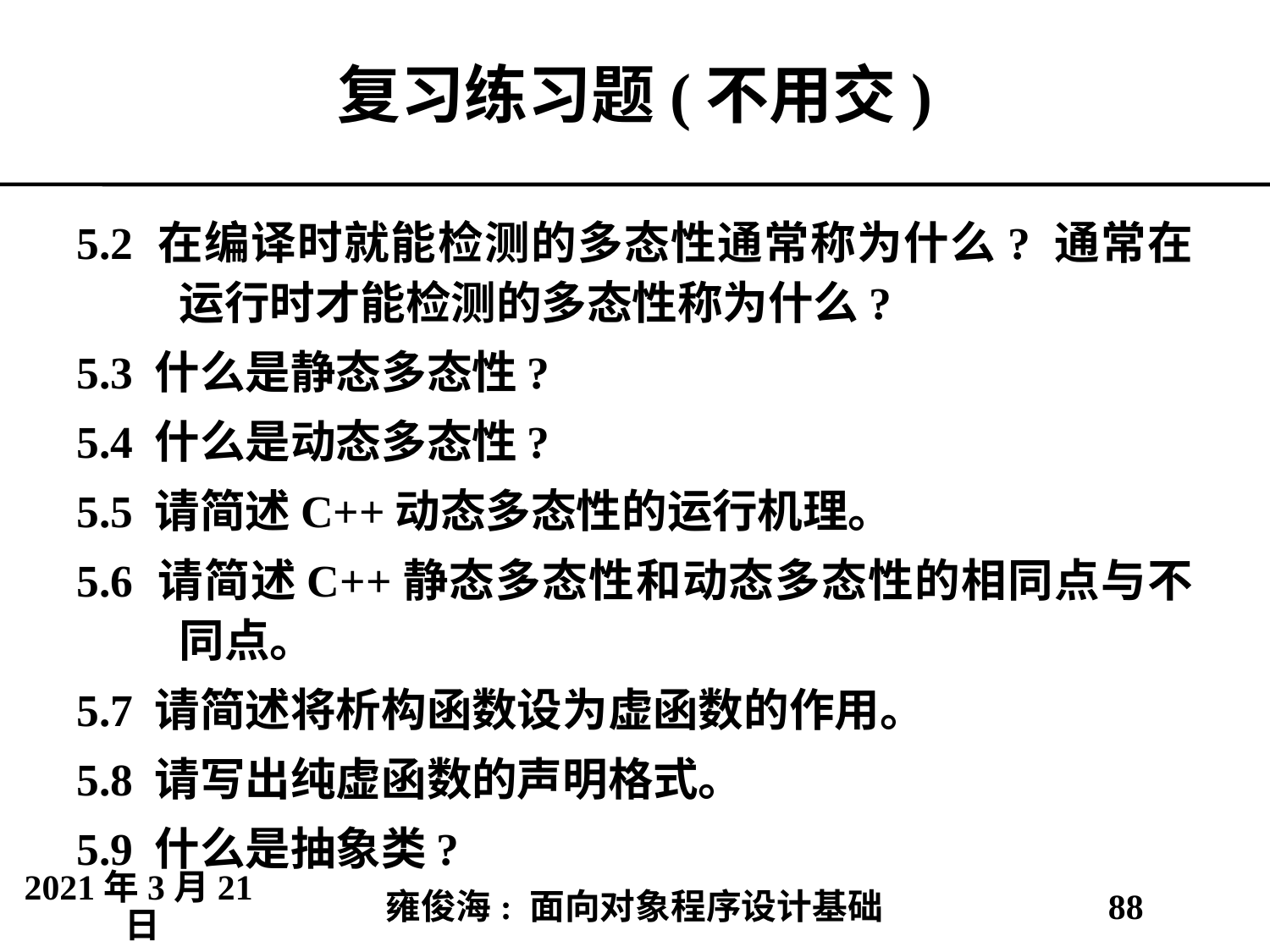

# 复习练习题(不用交)

5.2 在编译时就能检测的多态性通常称为什么? 通常在运行时才能检测的多态性称为什么?
5.3 什么是静态多态性?
5.4 什么是动态多态性?
5.5 请简述C++动态多态性的运行机理。
5.6 请简述C++静态多态性和动态多态性的相同点与不同点。
5.7 请简述将析构函数设为虚函数的作用。
5.8 请写出纯虚函数的声明格式。
5.9 什么是抽象类?
2021年3月21日
雍俊海: 面向对象程序设计基础
88